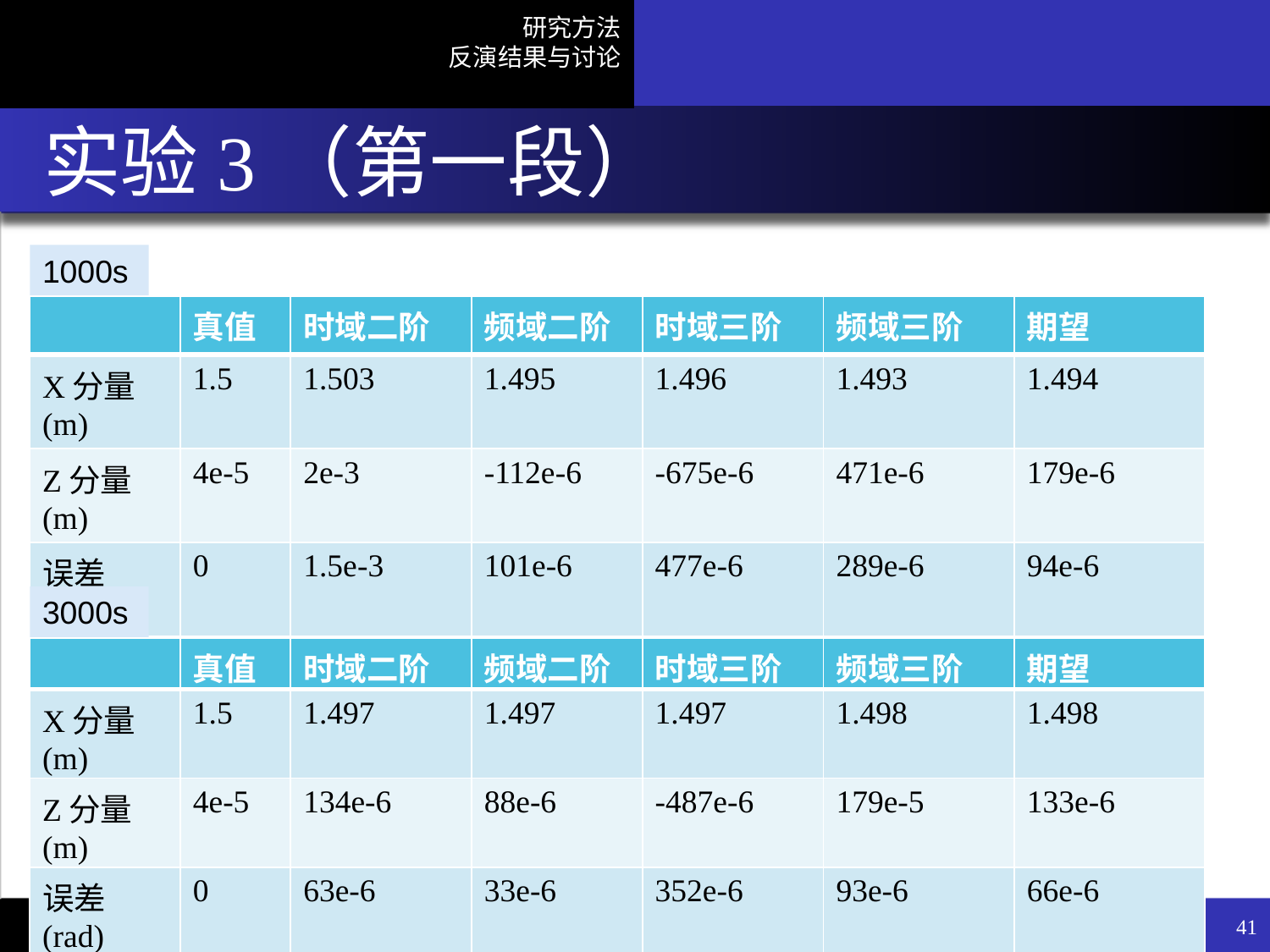

# 实验3（第一段）
1000s
|  | 真值 | 时域二阶 | 频域二阶 | 时域三阶 | 频域三阶 | 期望 |
| --- | --- | --- | --- | --- | --- | --- |
| X分量(m) | 1.5 | 1.503 | 1.495 | 1.496 | 1.493 | 1.494 |
| Z分量(m) | 4e-5 | 2e-3 | -112e-6 | -675e-6 | 471e-6 | 179e-6 |
| 误差(rad) | 0 | 1.5e-3 | 101e-6 | 477e-6 | 289e-6 | 94e-6 |
3000s
|  | 真值 | 时域二阶 | 频域二阶 | 时域三阶 | 频域三阶 | 期望 |
| --- | --- | --- | --- | --- | --- | --- |
| X分量(m) | 1.5 | 1.497 | 1.497 | 1.497 | 1.498 | 1.498 |
| Z分量(m) | 4e-5 | 134e-6 | 88e-6 | -487e-6 | 179e-5 | 133e-6 |
| 误差(rad) | 0 | 63e-6 | 33e-6 | 352e-6 | 93e-6 | 66e-6 |
低低卫卫跟踪重力卫星相位中心矢量反演
41